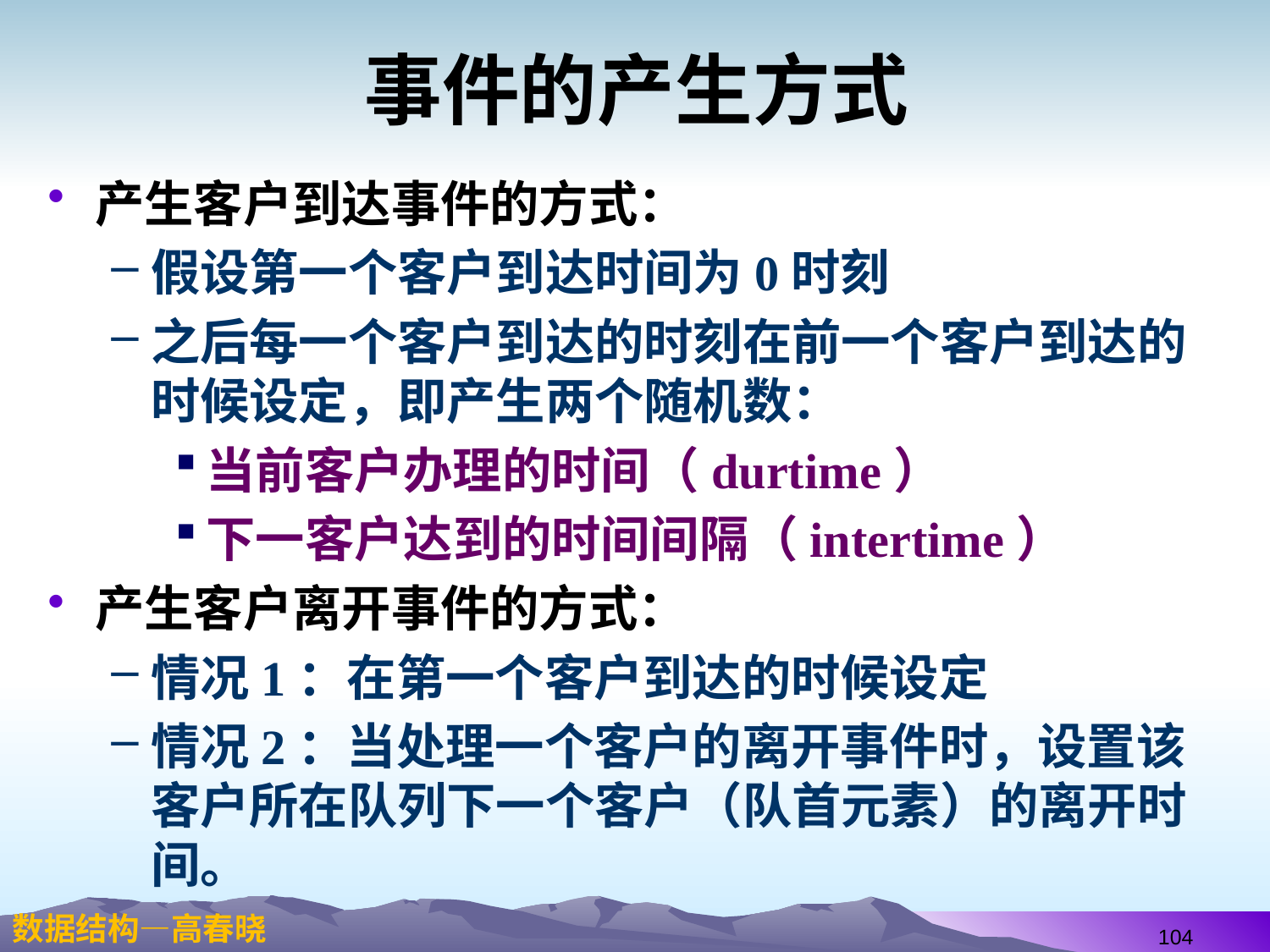

# 事件的产生方式
产生客户到达事件的方式：
假设第一个客户到达时间为0时刻
之后每一个客户到达的时刻在前一个客户到达的时候设定，即产生两个随机数：
当前客户办理的时间（durtime）
下一客户达到的时间间隔（intertime）
产生客户离开事件的方式：
情况1：在第一个客户到达的时候设定
情况2：当处理一个客户的离开事件时，设置该客户所在队列下一个客户（队首元素）的离开时间。
104